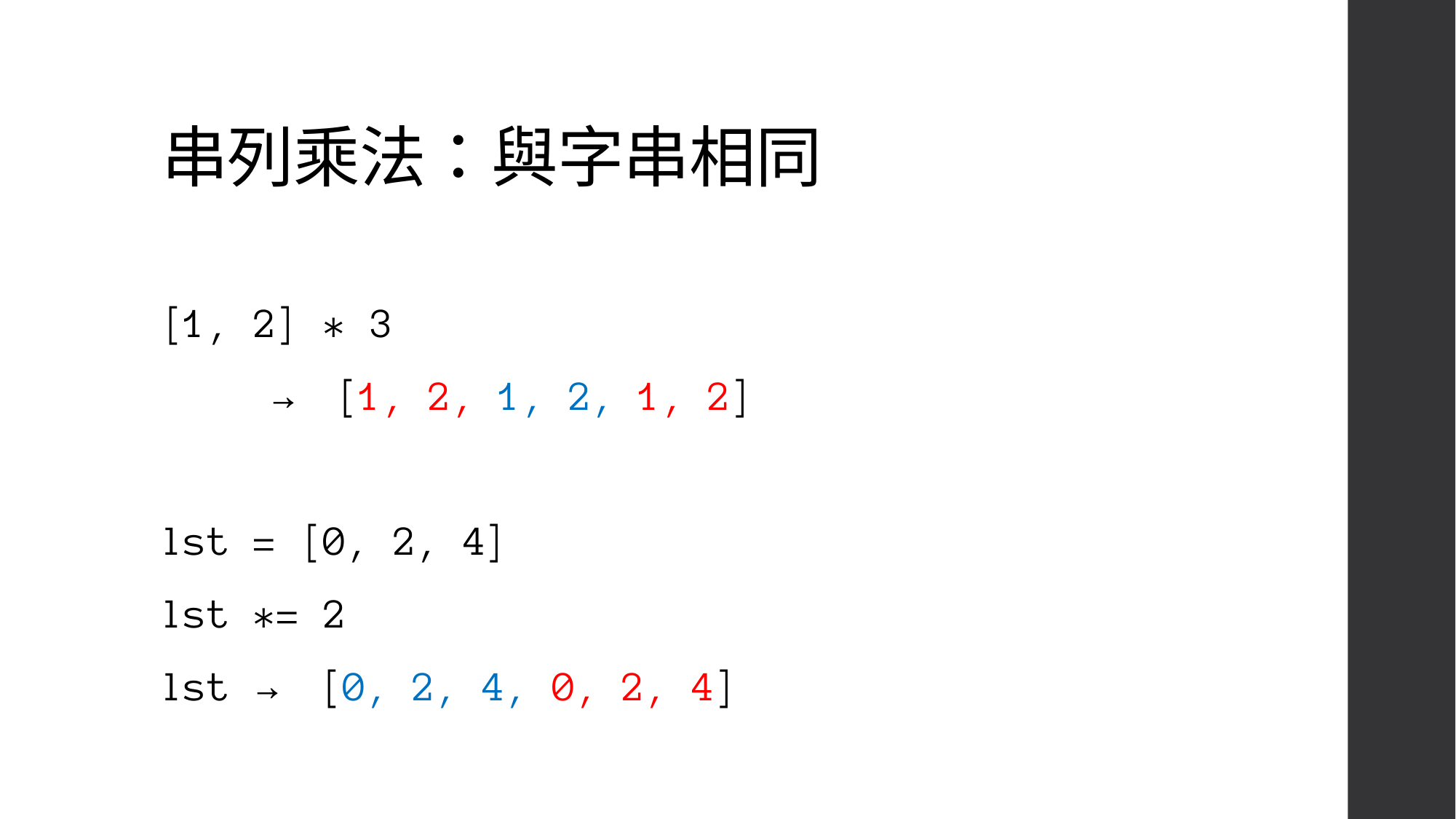

# 串列乘法：與字串相同

[1, 2] * 3
	→ [1, 2, 1, 2, 1, 2]

lst = [0, 2, 4]
lst *= 2
lst → [0, 2, 4, 0, 2, 4]